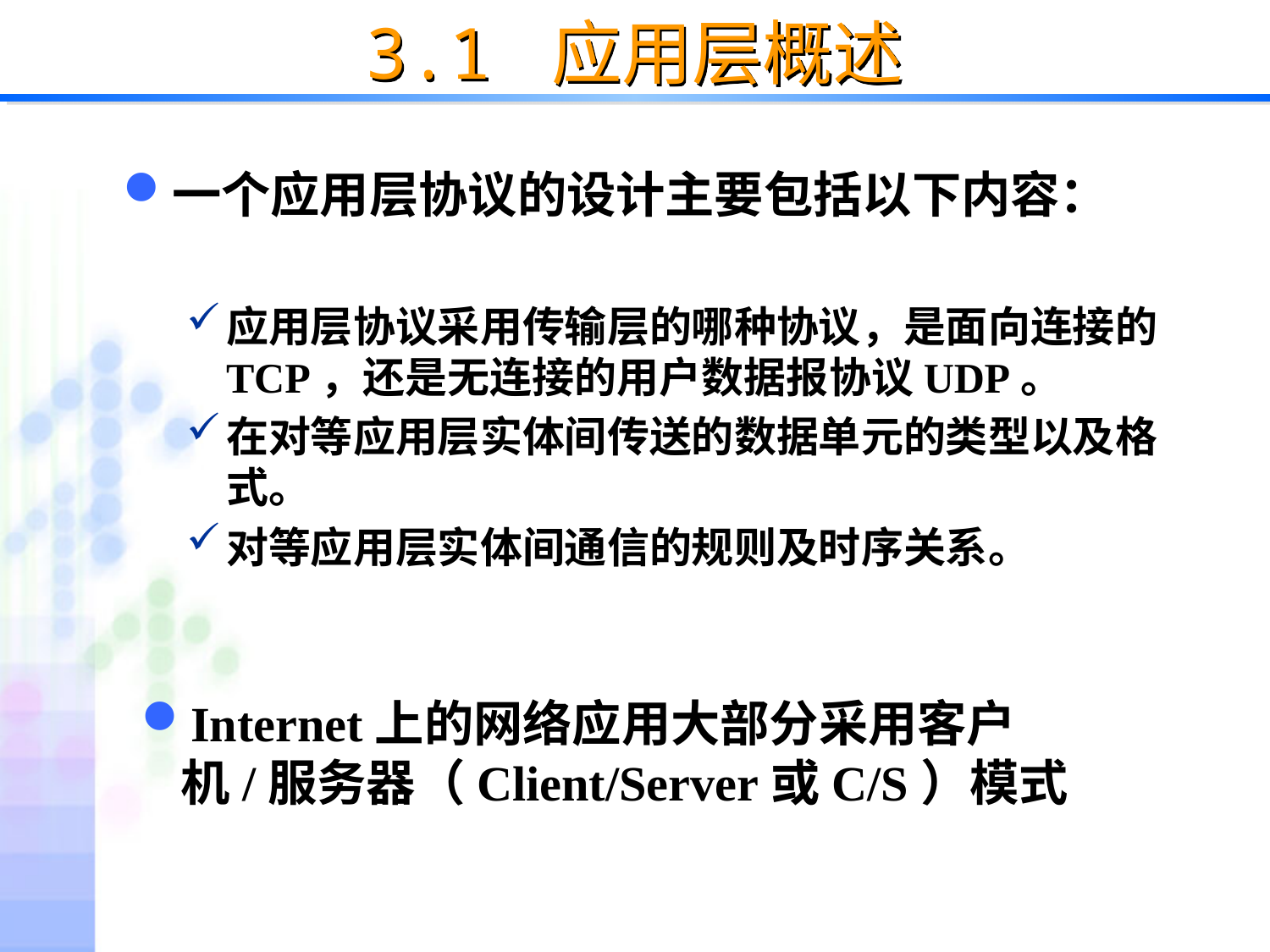

# 3.1 应用层概述
一个应用层协议的设计主要包括以下内容：

应用层协议采用传输层的哪种协议，是面向连接的TCP，还是无连接的用户数据报协议UDP。
在对等应用层实体间传送的数据单元的类型以及格式。
对等应用层实体间通信的规则及时序关系。

Internet上的网络应用大部分采用客户机/服务器（Client/Server或C/S）模式